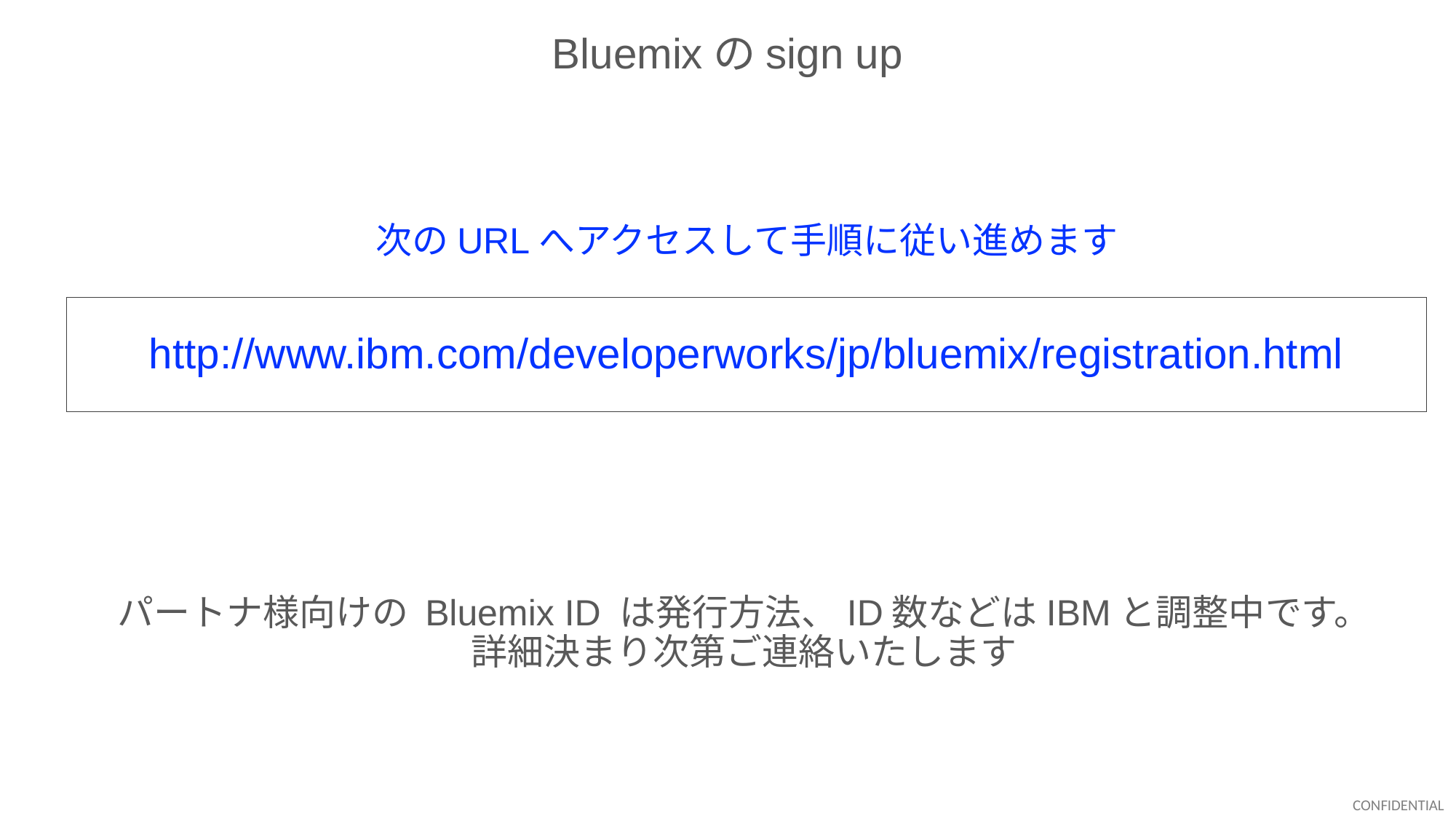

Bluemixのsign up
次のURLへアクセスして手順に従い進めます
http://www.ibm.com/developerworks/jp/bluemix/registration.html
パートナ様向けの Bluemix ID は発行方法、ID数などはIBMと調整中です。
詳細決まり次第ご連絡いたします
CONFIDENTIAL